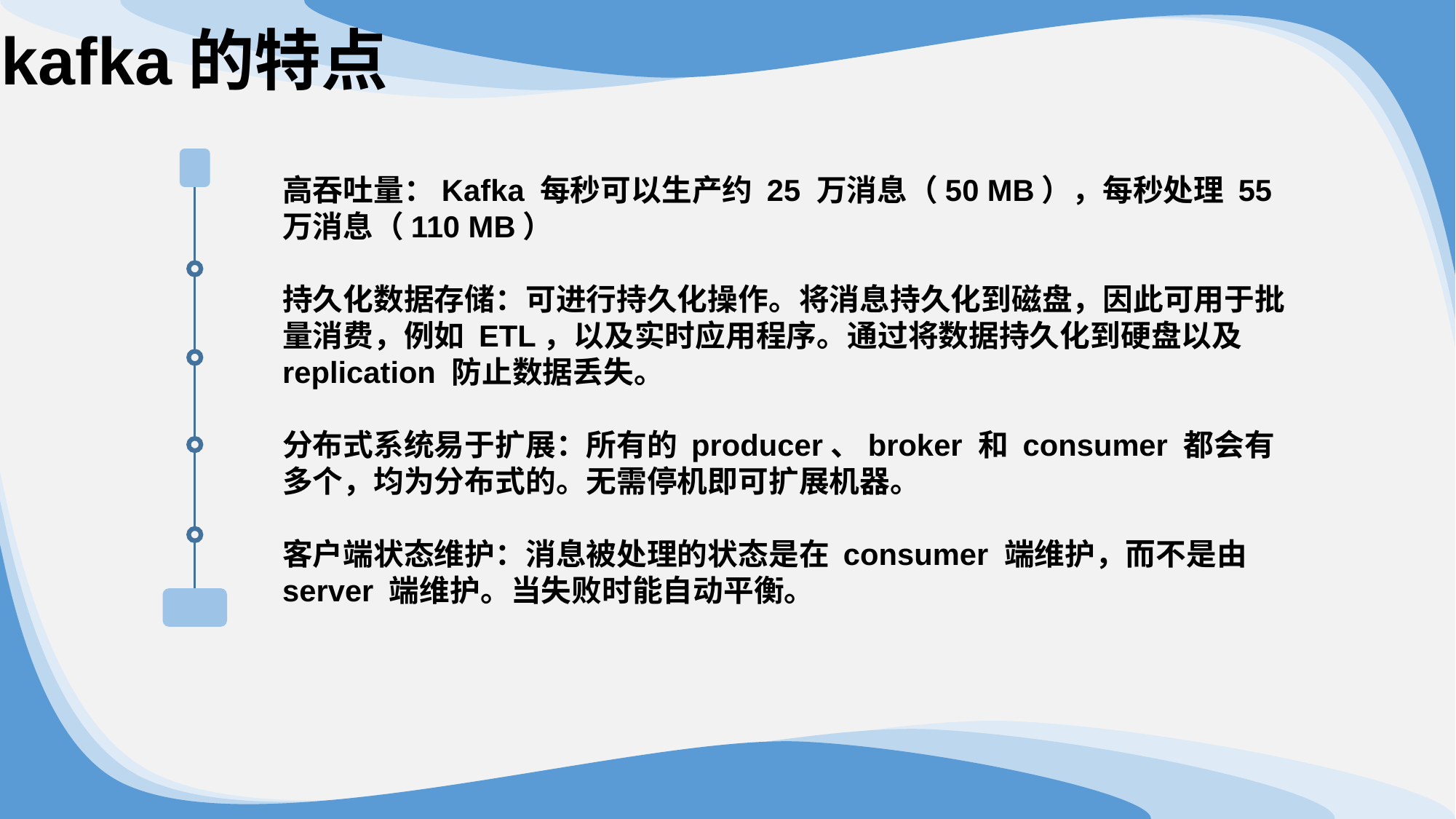

kafka的特点

高吞吐量：Kafka 每秒可以生产约 25 万消息（50 MB），每秒处理 55 万消息（110 MB）

持久化数据存储：可进行持久化操作。将消息持久化到磁盘，因此可用于批量消费，例如 ETL，以及实时应用程序。通过将数据持久化到硬盘以及replication 防止数据丢失。

分布式系统易于扩展：所有的 producer、broker 和 consumer 都会有多个，均为分布式的。无需停机即可扩展机器。

客户端状态维护：消息被处理的状态是在 consumer 端维护，而不是由 server 端维护。当失败时能自动平衡。